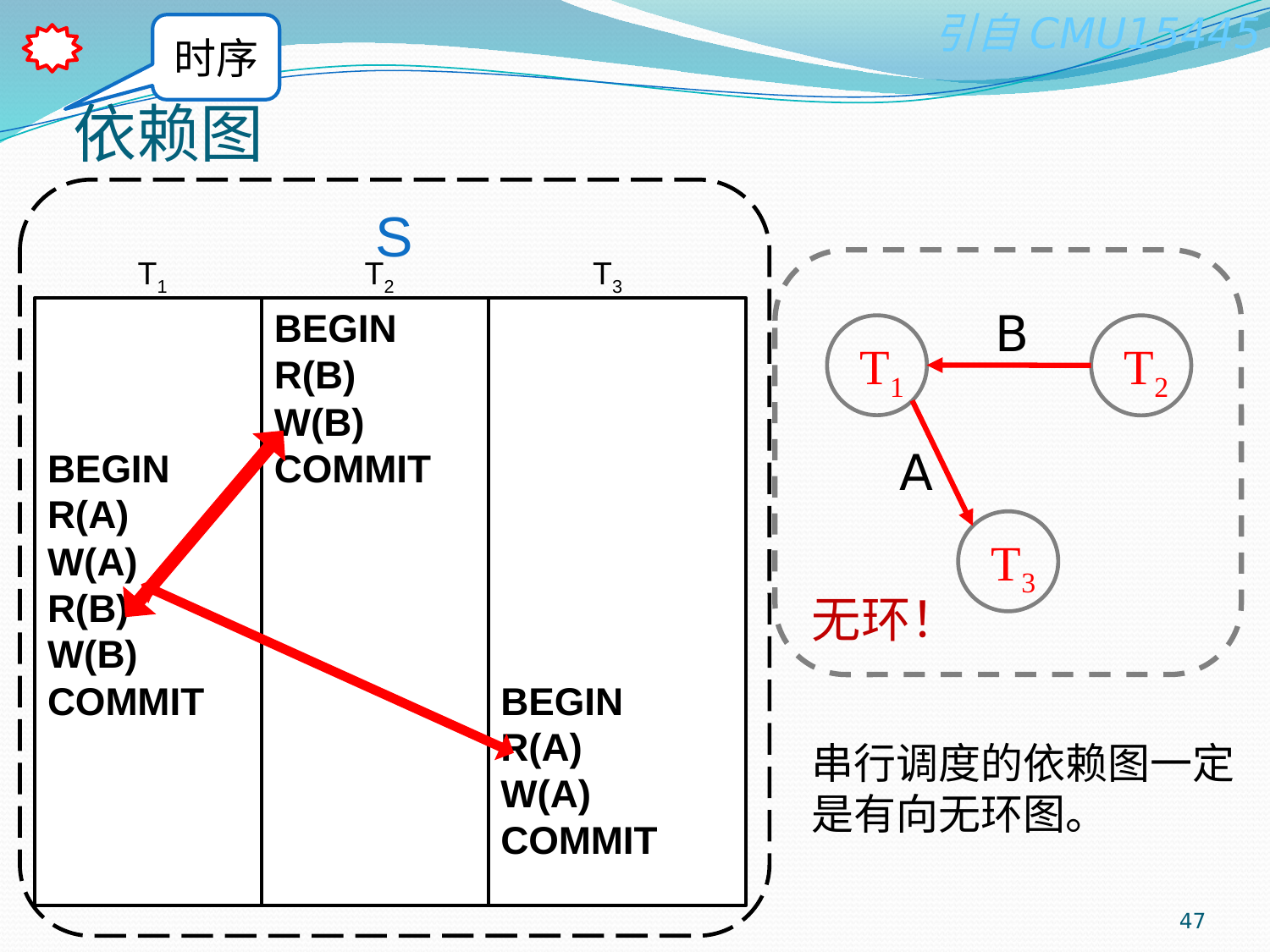

时序

# 依赖图
S
T1
T2
T3

BEGIN
R(A)
W(A)
R(B)
W(B)
COMMIT
BEGIN
R(B)
W(B)
COMMIT

BEGIN
R(A)
W(A)
COMMIT

T1

T2
A

T3
B
无环！
串行调度的依赖图一定是有向无环图。
47